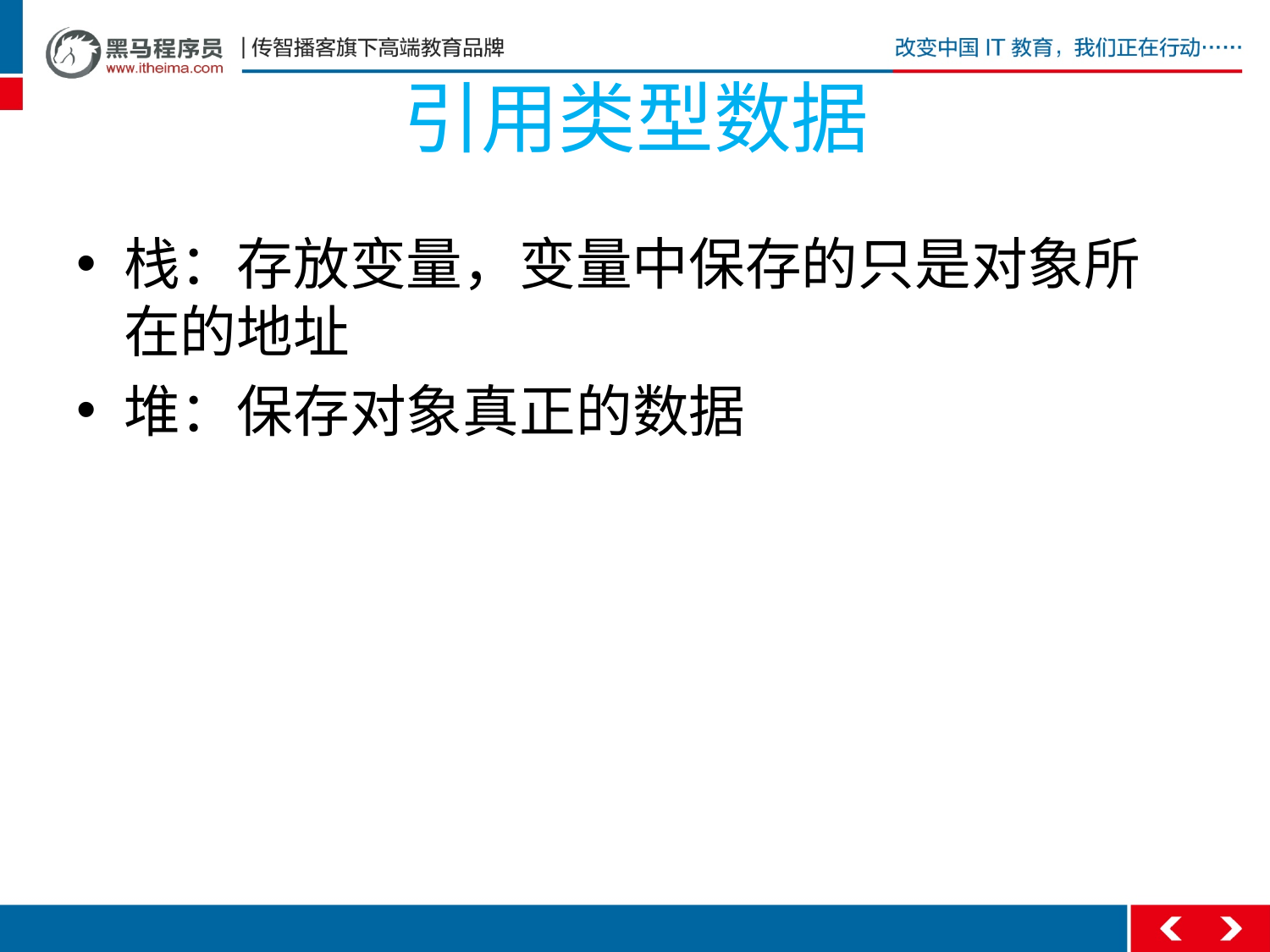

# 引用类型数据
栈：存放变量，变量中保存的只是对象所在的地址
堆：保存对象真正的数据